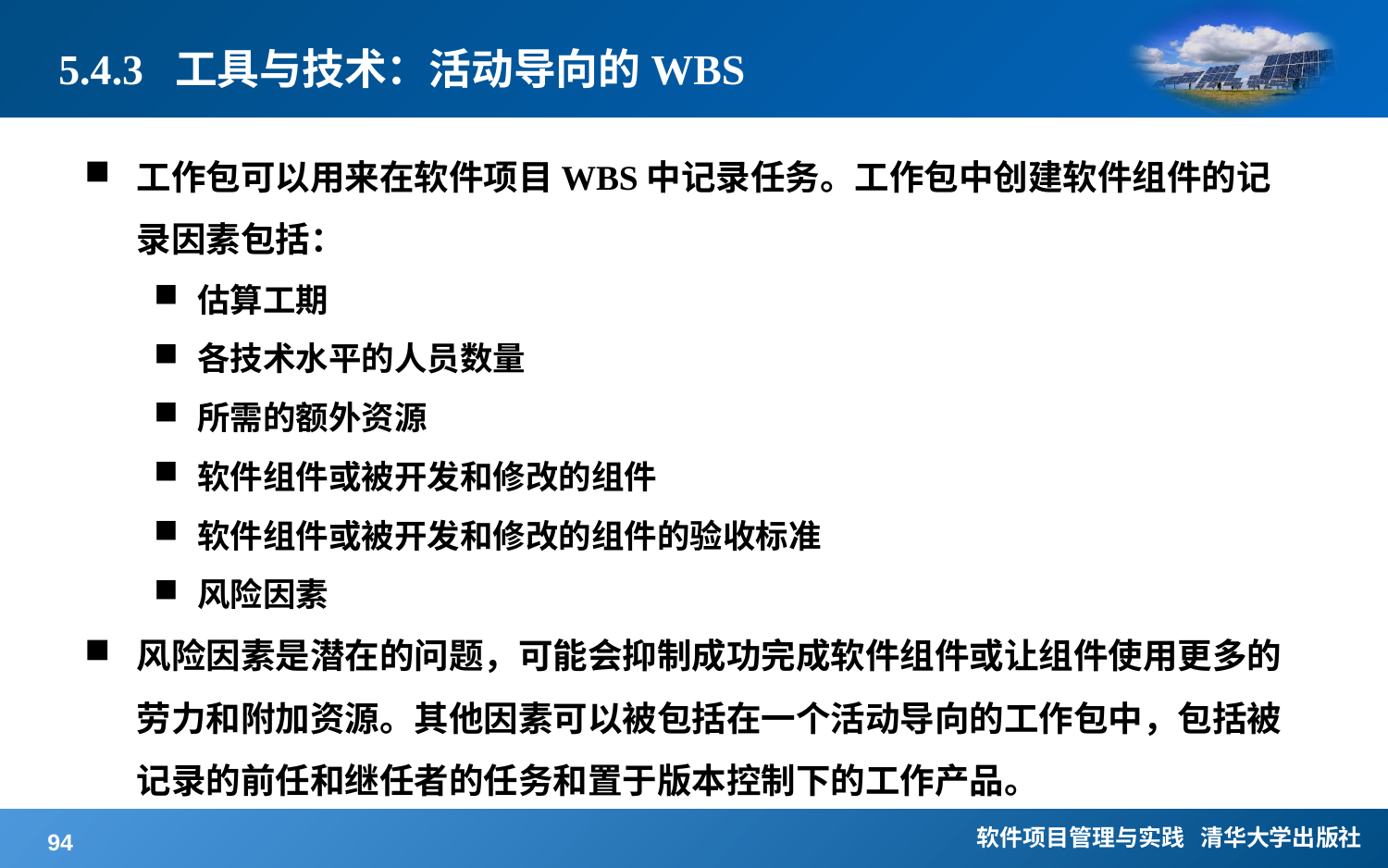

# 5.4.3  工具与技术：活动导向的WBS
工作包可以用来在软件项目WBS中记录任务。工作包中创建软件组件的记录因素包括：
估算工期
各技术水平的人员数量
所需的额外资源
软件组件或被开发和修改的组件
软件组件或被开发和修改的组件的验收标准
风险因素
风险因素是潜在的问题，可能会抑制成功完成软件组件或让组件使用更多的劳力和附加资源。其他因素可以被包括在一个活动导向的工作包中，包括被记录的前任和继任者的任务和置于版本控制下的工作产品。